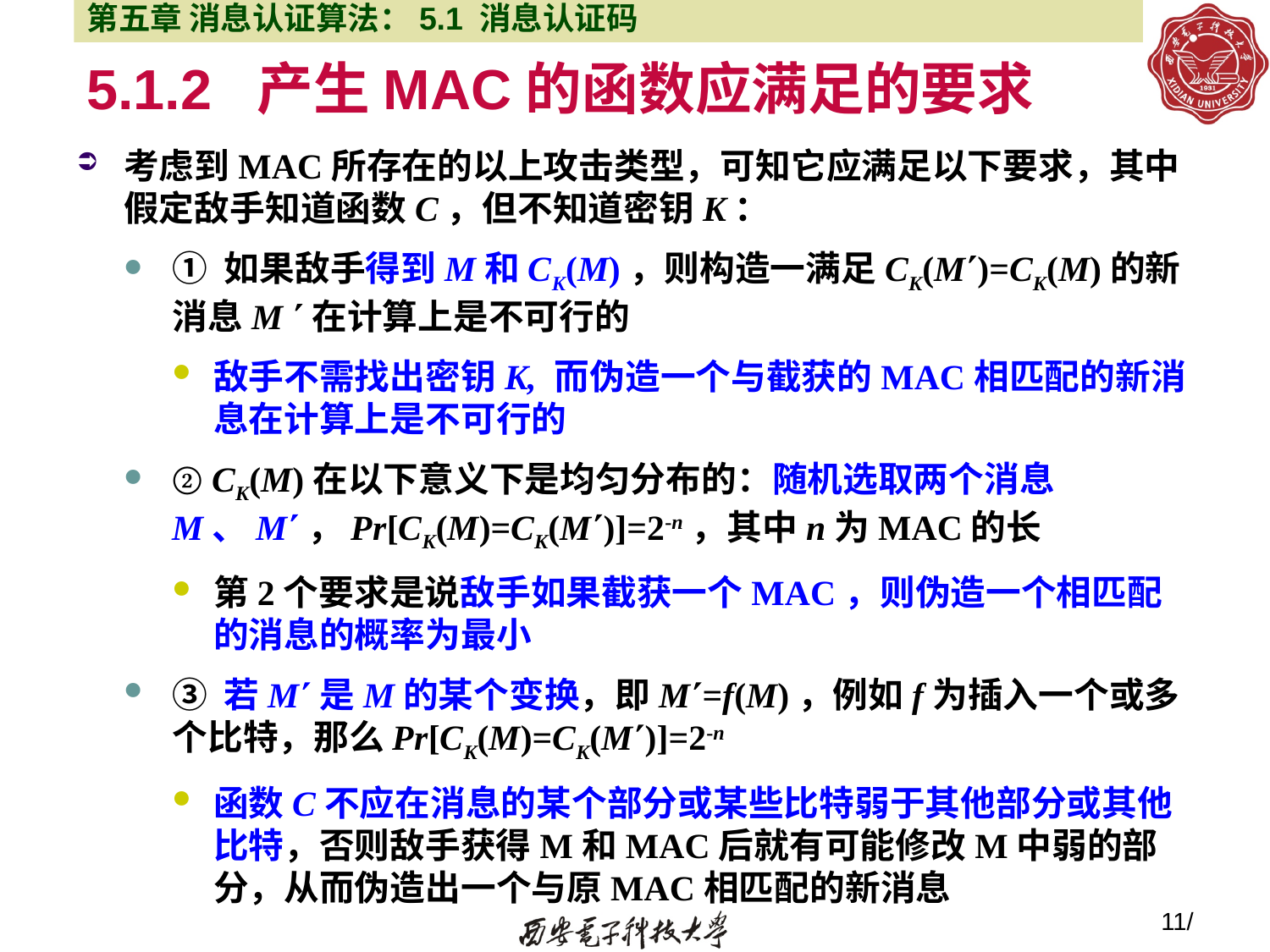

第五章 消息认证算法：5.1 消息认证码
# 5.1.2  产生MAC的函数应满足的要求
考虑到MAC所存在的以上攻击类型，可知它应满足以下要求，其中假定敌手知道函数C，但不知道密钥K：
① 如果敌手得到M和CK(M)，则构造一满足CK(M′)=CK(M)的新消息M ′在计算上是不可行的
敌手不需找出密钥K, 而伪造一个与截获的MAC相匹配的新消息在计算上是不可行的
② CK(M)在以下意义下是均匀分布的：随机选取两个消息M、M′，Pr[CK(M)=CK(M′)]=2-n，其中n为MAC的长
第2个要求是说敌手如果截获一个MAC，则伪造一个相匹配的消息的概率为最小
③ 若M′是M的某个变换，即M′=f(M)，例如f为插入一个或多个比特，那么Pr[CK(M)=CK(M′)]=2-n
函数C不应在消息的某个部分或某些比特弱于其他部分或其他比特，否则敌手获得M和MAC后就有可能修改M中弱的部分，从而伪造出一个与原MAC相匹配的新消息
11/